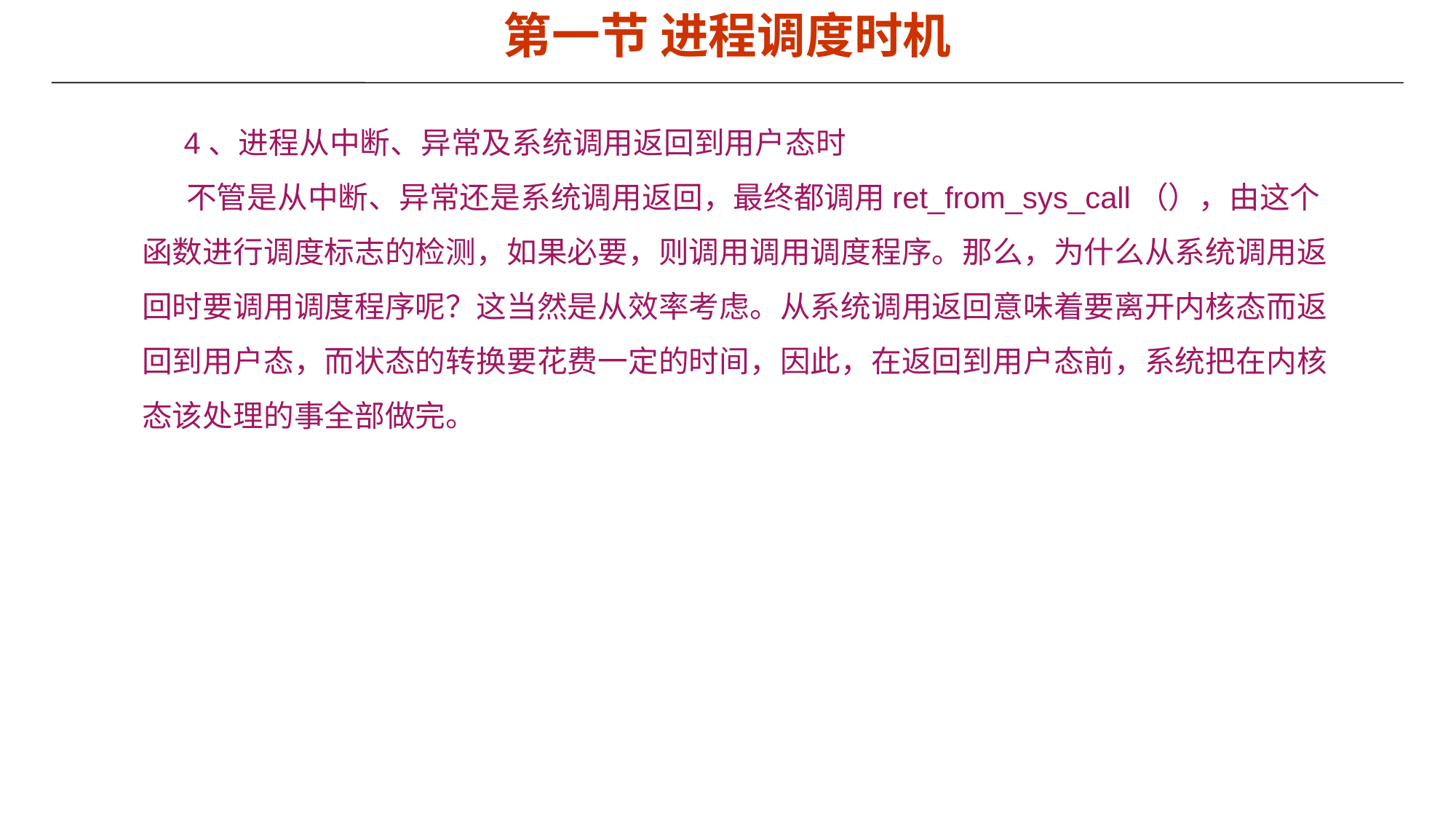

第一节 进程调度时机

     4、进程从中断、异常及系统调用返回到用户态时
 　不管是从中断、异常还是系统调用返回，最终都调用ret_from_sys_call（），由这个函数进行调度标志的检测，如果必要，则调用调用调度程序。那么，为什么从系统调用返回时要调用调度程序呢？这当然是从效率考虑。从系统调用返回意味着要离开内核态而返回到用户态，而状态的转换要花费一定的时间，因此，在返回到用户态前，系统把在内核态该处理的事全部做完。